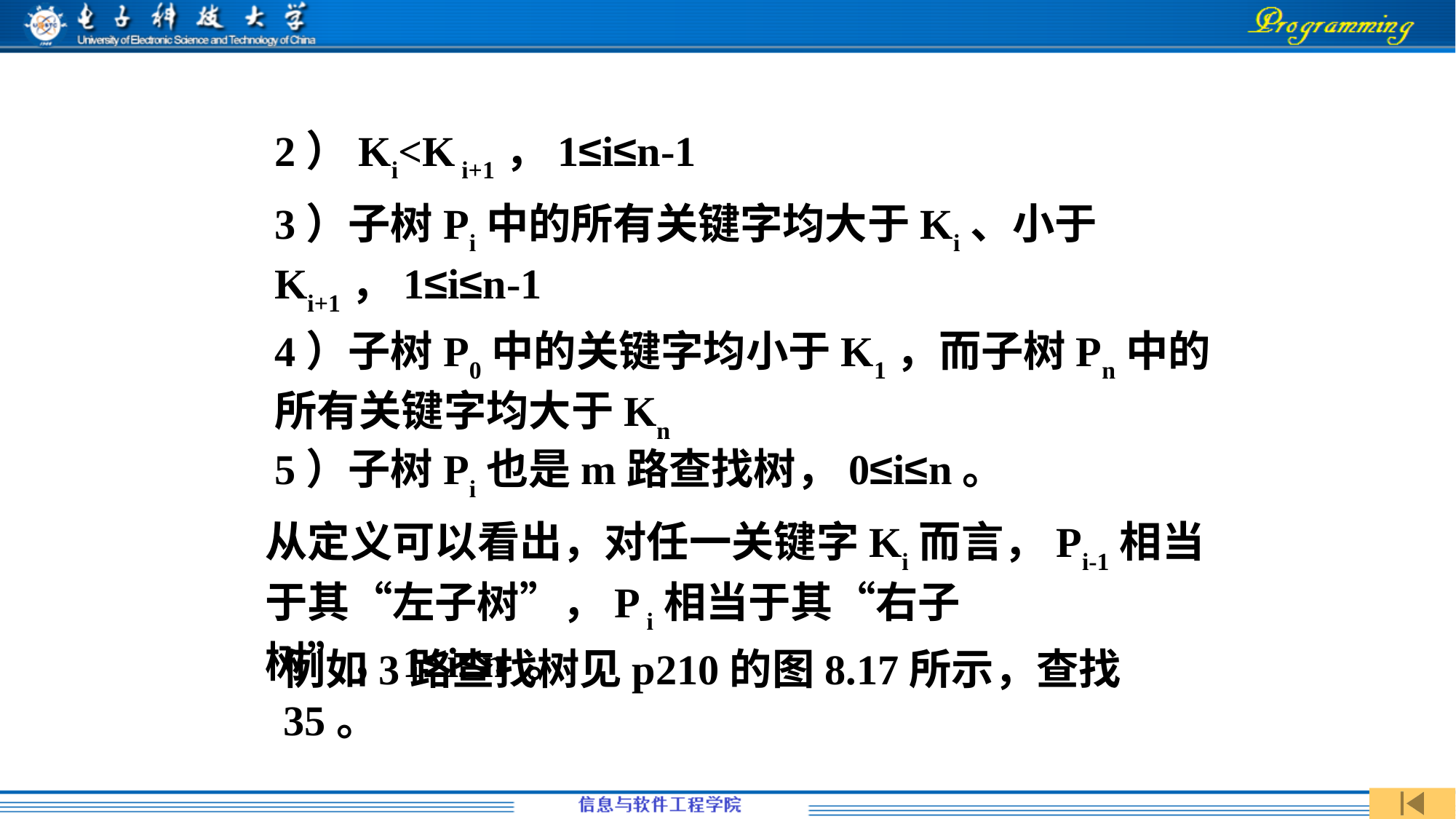

2）Ki<K i+1，1≤i≤n-1
3）子树Pi中的所有关键字均大于Ki、小于Ki+1，1≤i≤n-1
4）子树P0中的关键字均小于K1，而子树Pn中的所有关键字均大于Kn
5）子树Pi也是m路查找树，0≤i≤n。
从定义可以看出，对任一关键字Ki而言，Pi-1相当于其“左子树”，P i相当于其“右子树”，1≤i≤n 。
例如3路查找树见p210的图8.17所示，查找35。